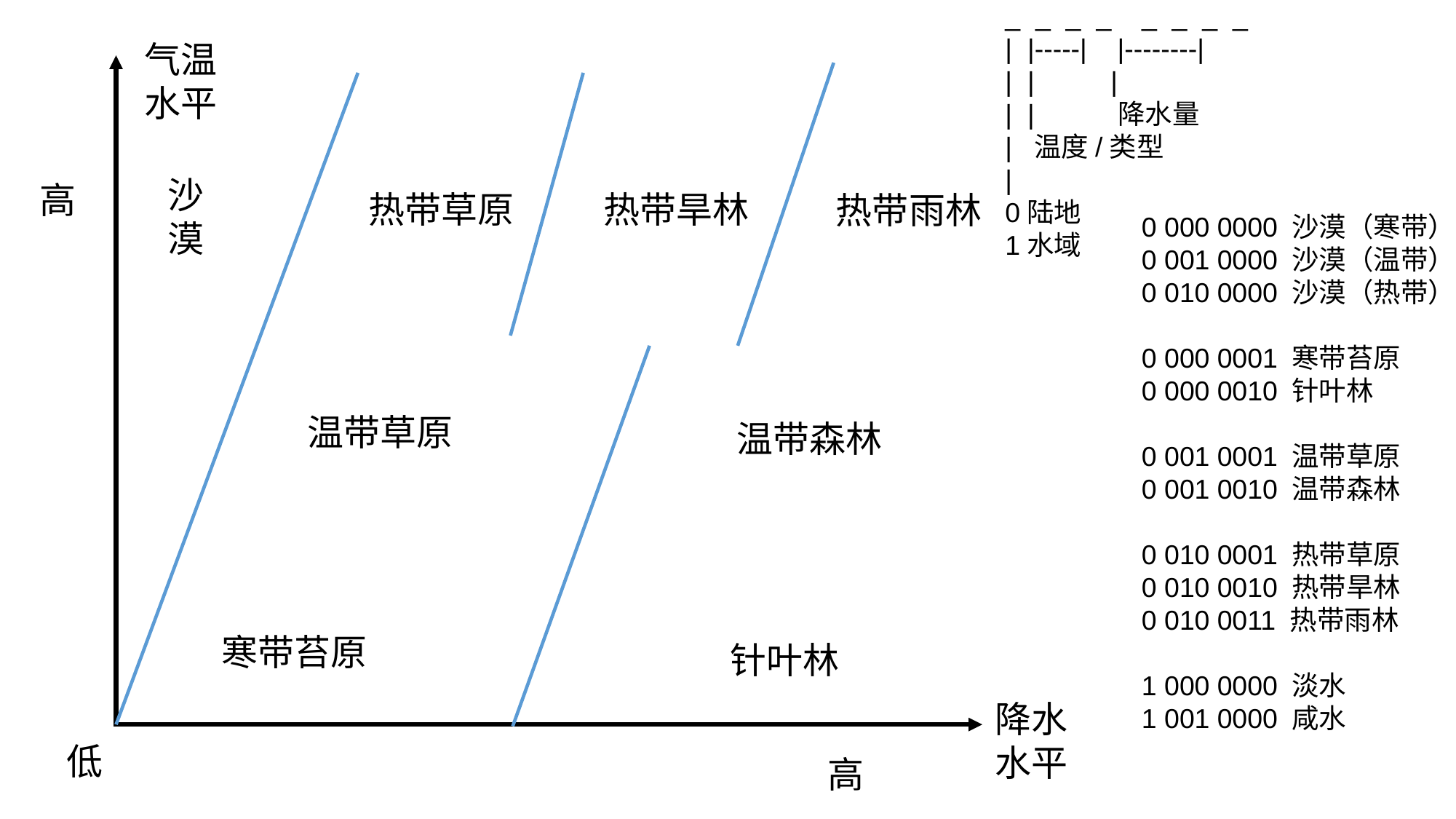

_  _  _  _    _  _  _  _
|  |-----|    |--------|
|  |          |
|  |          降水量
|  温度/类型
|
0陆地
1水域
气温水平
沙漠
高
热带草原
热带旱林
热带雨林
0 000 0000 沙漠（寒带）
0 001 0000 沙漠（温带）
0 010 0000 沙漠（热带）

0 000 0001 寒带苔原
0 000 0010 针叶林

0 001 0001 温带草原
0 001 0010 温带森林

0 010 0001 热带草原
0 010 0010 热带旱林
0 010 0011 热带雨林

1 000 0000 淡水
1 001 0000 咸水
温带草原
温带森林
寒带苔原
针叶林
降水水平
低
高